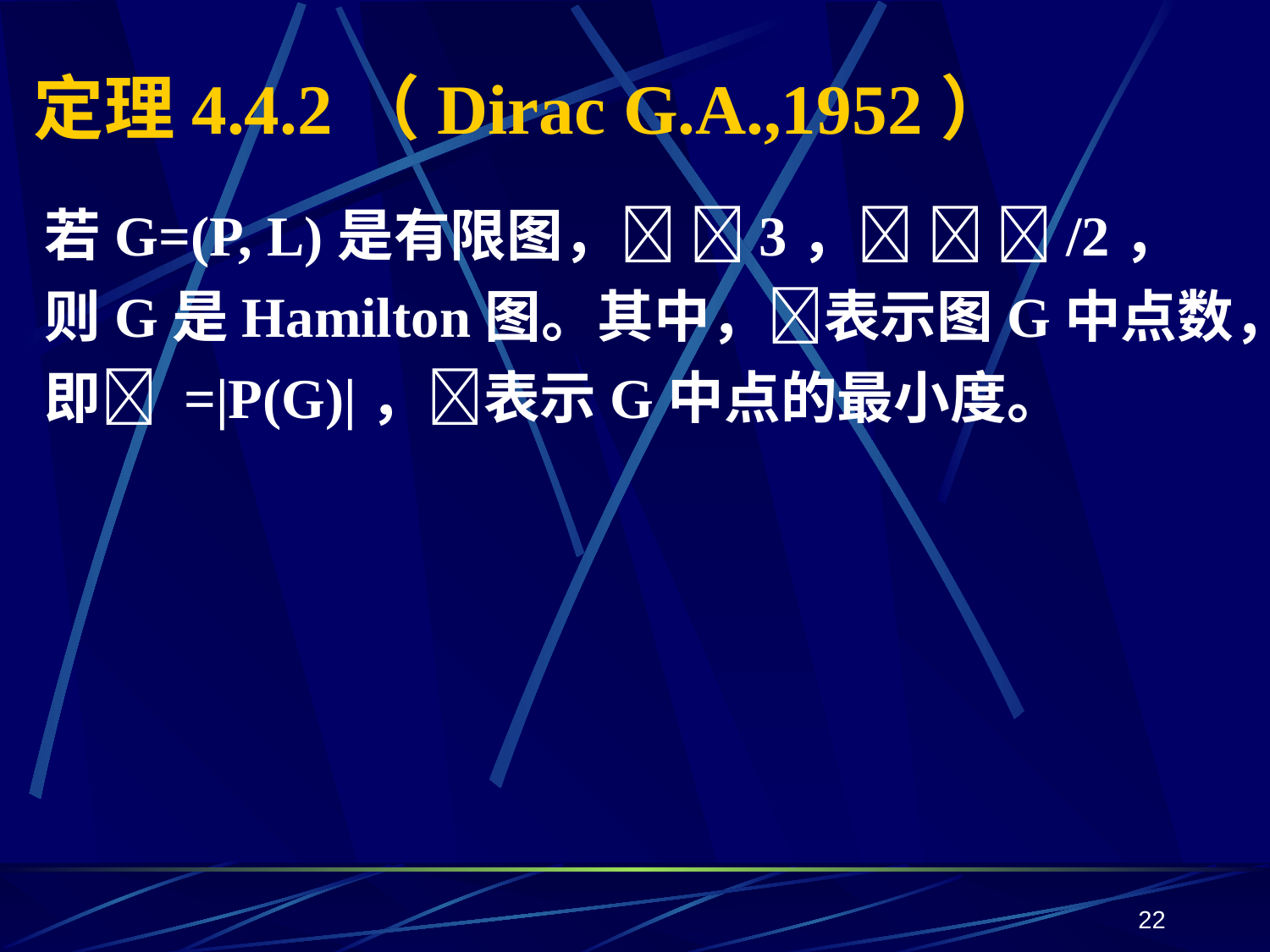

# 定理4.4.2（Dirac G.A.,1952）
若G=(P, L)是有限图，γ ≥3，δ ≥ γ/2，则G是Hamilton图。其中，γ表示图G中点数，即γ =|P(G)|，δ表示G中点的最小度。
22